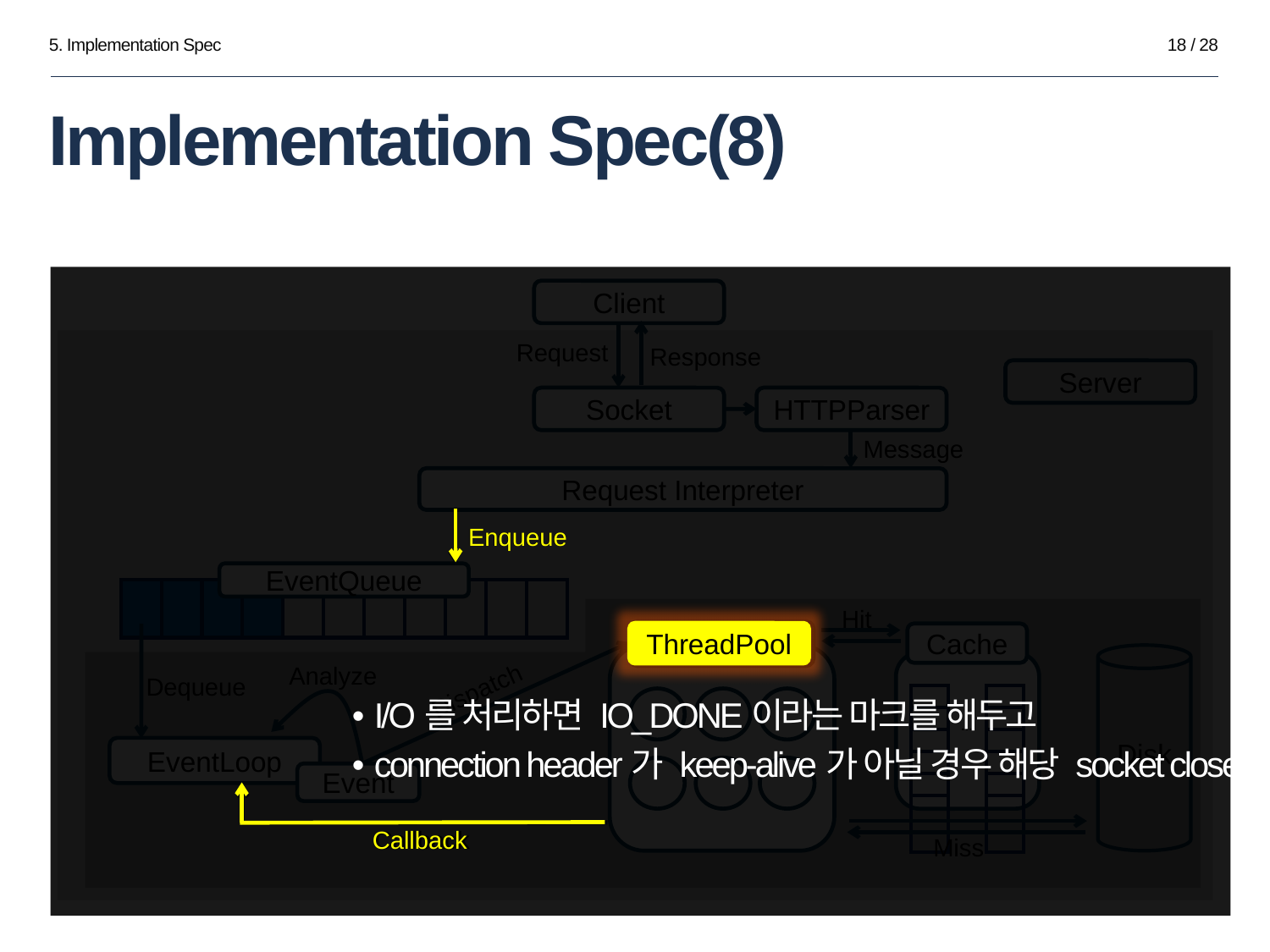

5. Implementation Spec
18 / 28
# Implementation Spec(8)

Client

Request
Response
Server
Socket
HTTPParser
Message

Request Interpreter
Enqueue
Enqueue
EventQueue
|  |  |  |  |  |  |  |  |  |  |  |
| --- | --- | --- | --- | --- | --- | --- | --- | --- | --- | --- |
Hit

ThreadPool
ThreadPool
Cache

Disk
Dispatch

Analyze
Dequeue
|  | … |  |
| --- | --- | --- |
|  |  |  |
|  |  |  |
|  |  |  |
|  |  |  |
|  |  |  |
• I/O를 처리하면 IO_DONE이라는 마크를 해두고
• connection header가 keep-alive가 아닐 경우 해당 socket close

EventLoop

Event
Callback
Callback
Miss